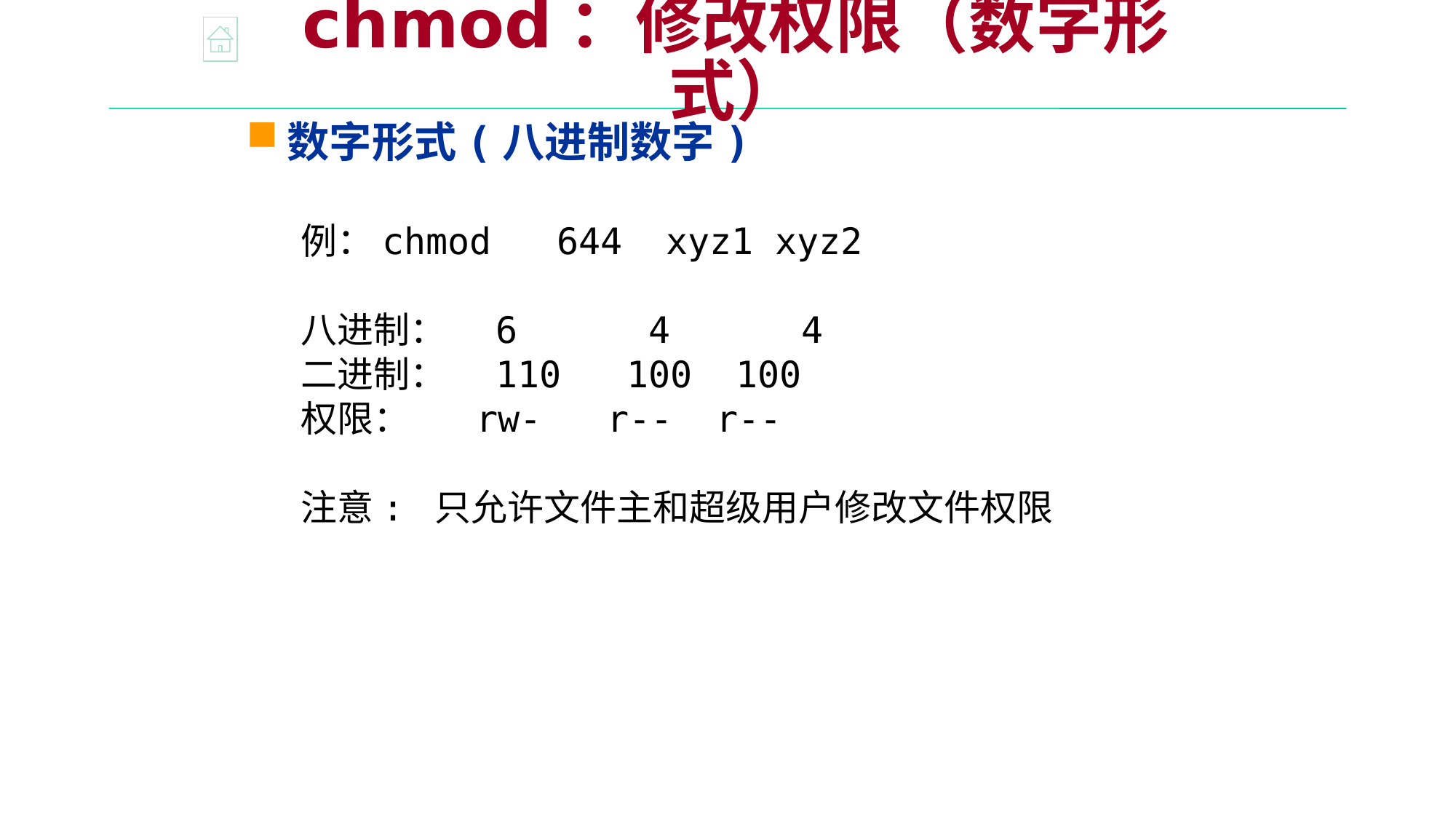

chmod：修改权限（数字形式）

数字形式(八进制数字)

例：chmod   644  xyz1 xyz2

八进制：     6      4      4
二进制：     110   100  100
权限：       rw-   r--  r--

注意: 只允许文件主和超级用户修改文件权限